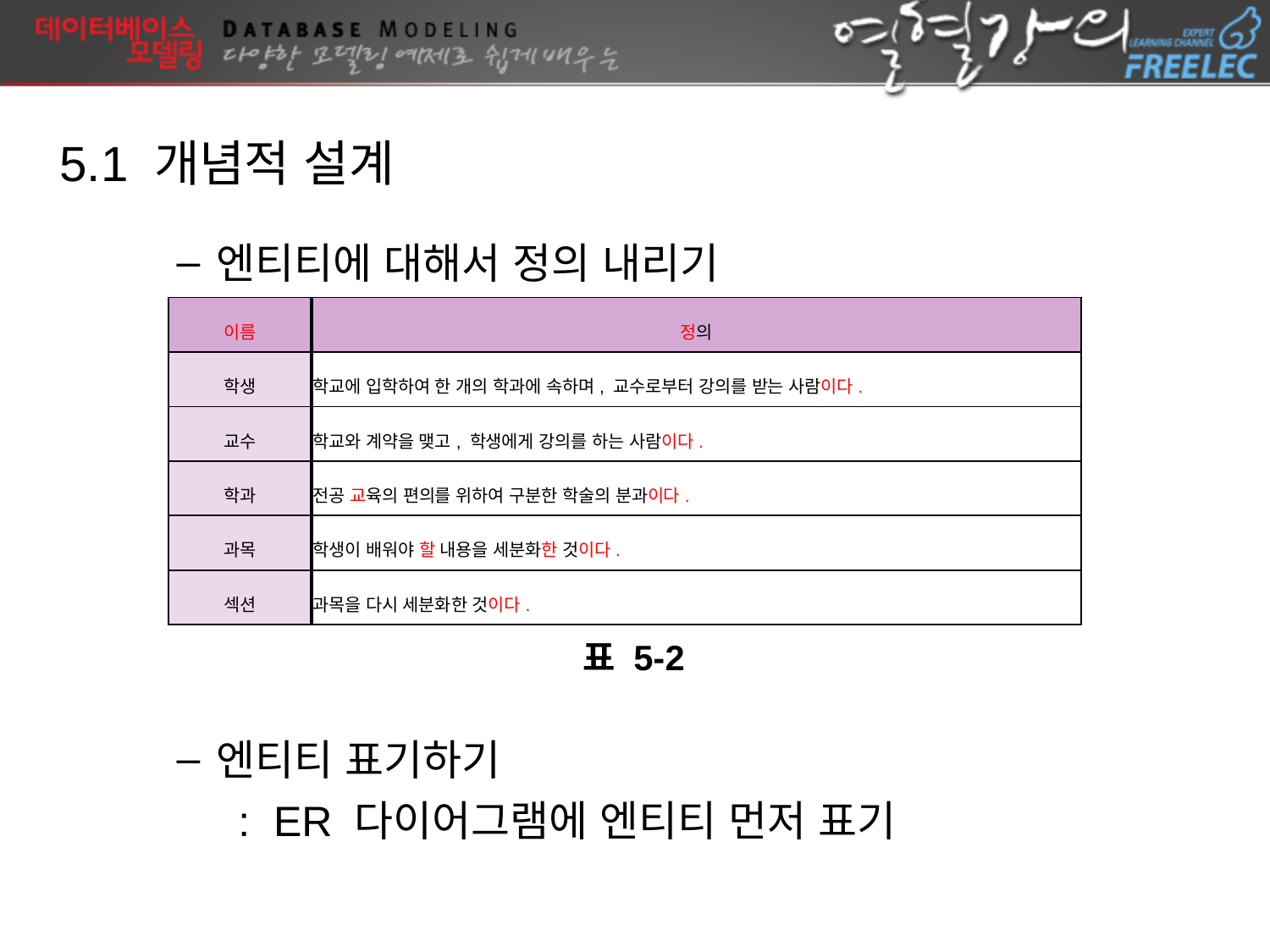

5.1 개념적 설계
엔티티에 대해서 정의 내리기
| 이름 | 정의 |
| --- | --- |
| 학생 | 학교에 입학하여 한 개의 학과에 속하며, 교수로부터 강의를 받는 사람이다. |
| 교수 | 학교와 계약을 맺고, 학생에게 강의를 하는 사람이다. |
| 학과 | 전공 교육의 편의를 위하여 구분한 학술의 분과이다. |
| 과목 | 학생이 배워야 할 내용을 세분화한 것이다. |
| 섹션 | 과목을 다시 세분화한 것이다. |
표 5-2
엔티티 표기하기
 :  ER 다이어그램에 엔티티 먼저 표기